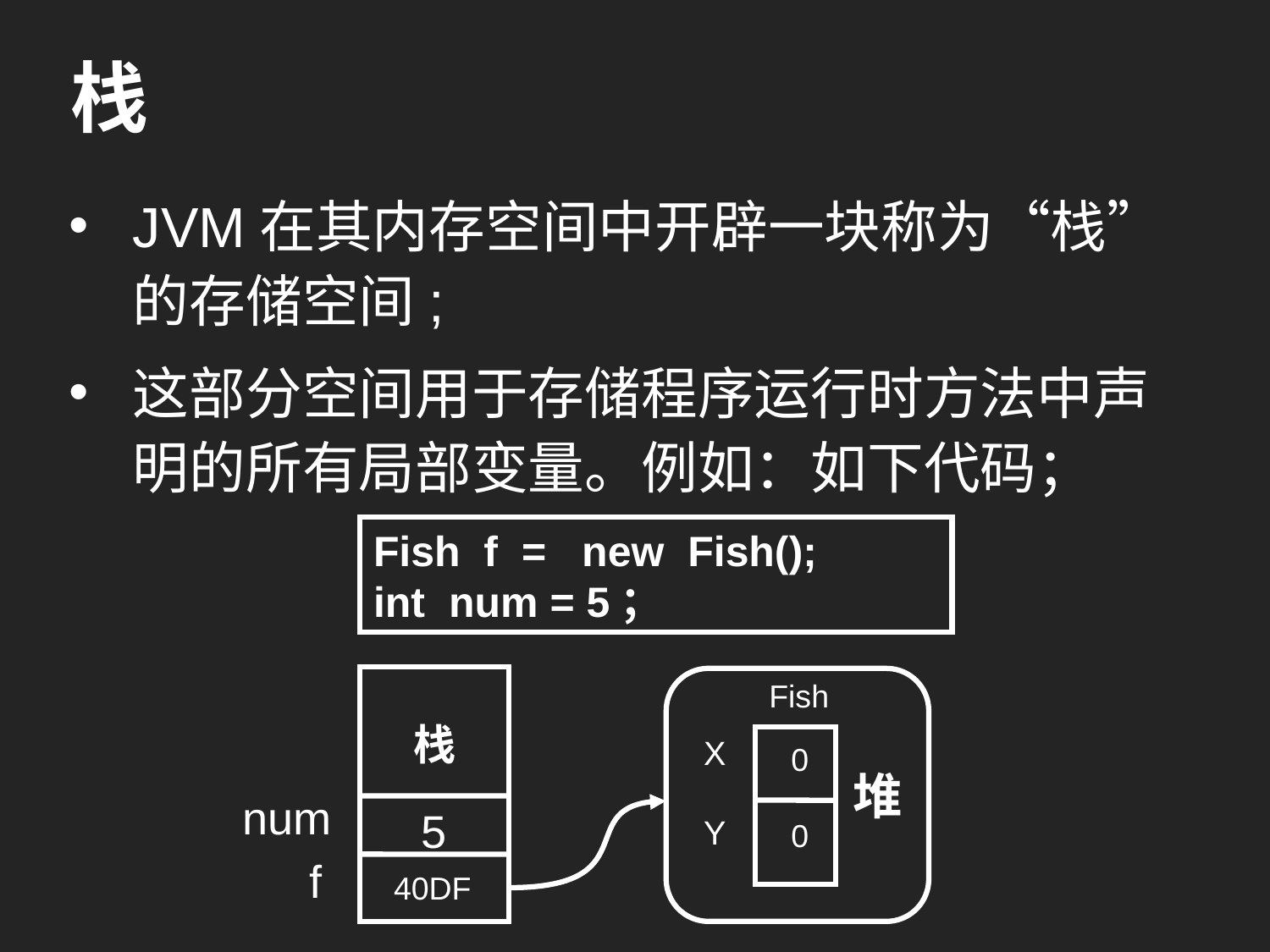

# 栈
JVM在其内存空间中开辟一块称为“栈”的存储空间;
这部分空间用于存储程序运行时方法中声明的所有局部变量。例如：如下代码；
Fish  f  =   new  Fish();
int  num = 5；
栈

堆
Fish
X

Y

0

0
num

5

f

40DF